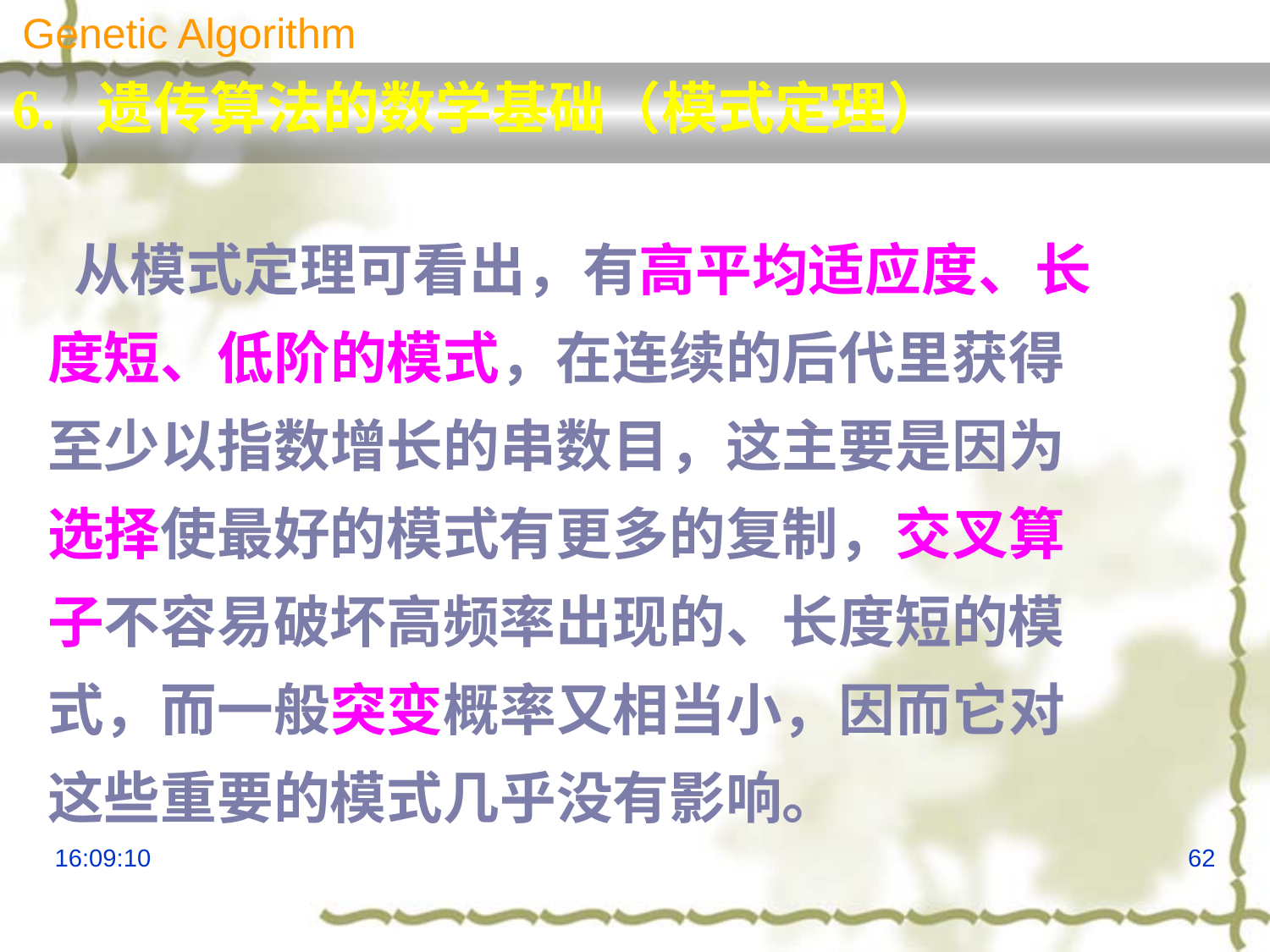

Genetic Algorithm
6.  遗传算法的数学基础（模式定理）
 从模式定理可看出，有高平均适应度、长度短、低阶的模式，在连续的后代里获得至少以指数增长的串数目，这主要是因为选择使最好的模式有更多的复制，交叉算子不容易破坏高频率出现的、长度短的模式，而一般突变概率又相当小，因而它对这些重要的模式几乎没有影响。
16:09:10
62